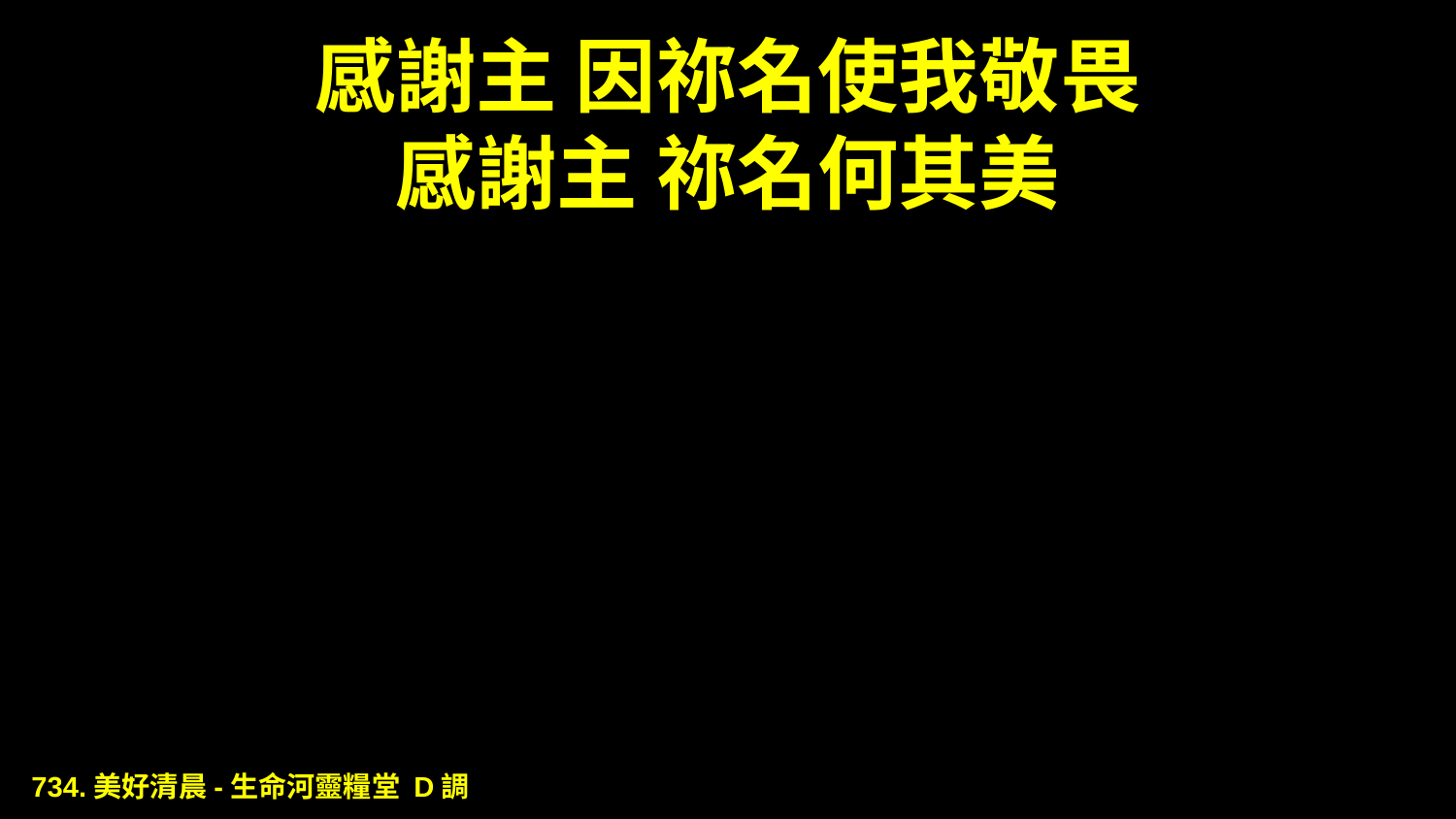

# 感謝主 因祢名使我敬畏 感謝主 祢名何其美
734.美好清晨-生命河靈糧堂 D調